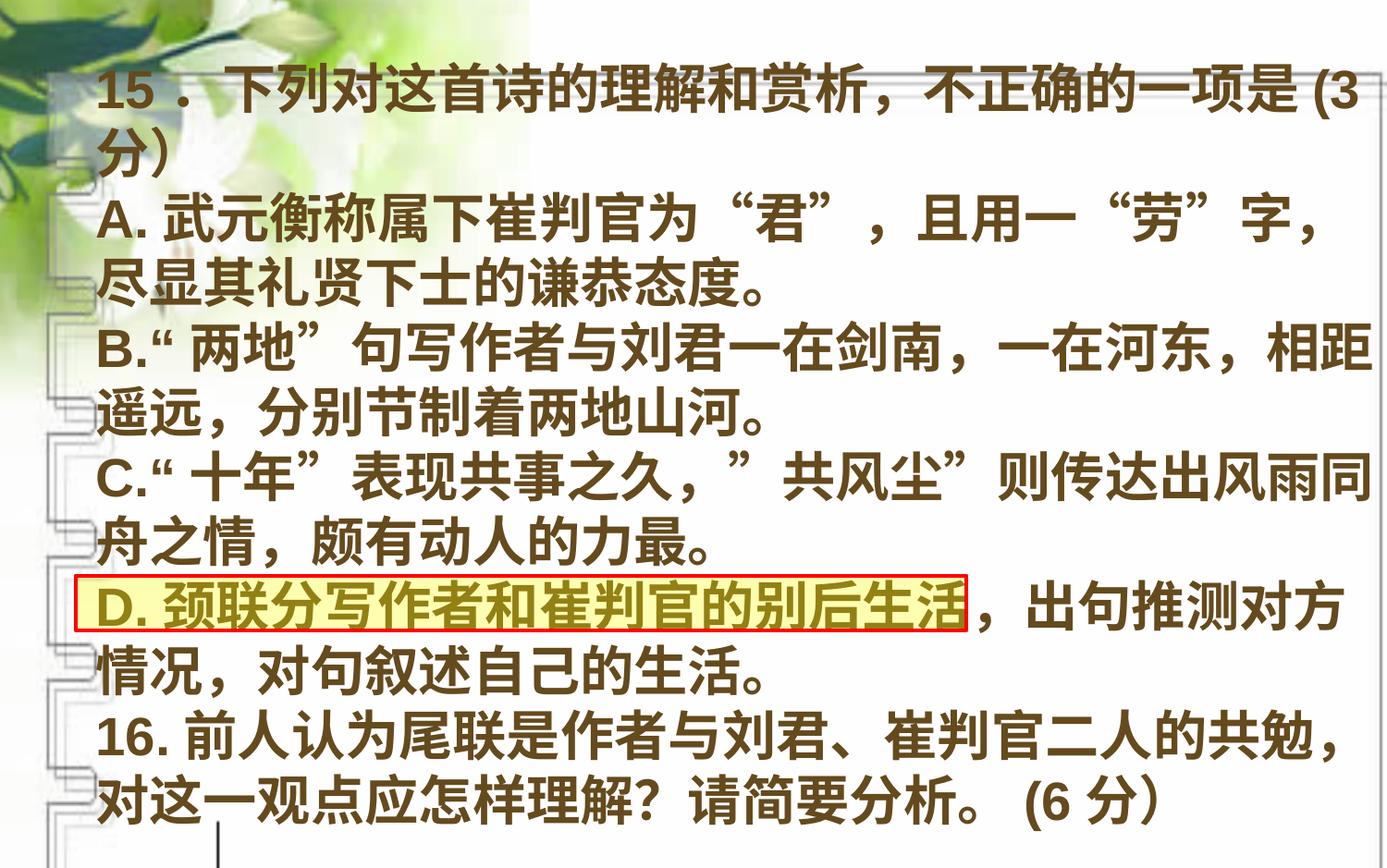

# 15．下列对这首诗的理解和赏析，不正确的一项是(3分） A.武元衡称属下崔判官为“君”，且用一“劳”字，尽显其礼贤下士的谦恭态度。 B.“两地”句写作者与刘君一在剑南，一在河东，相距遥远，分别节制着两地山河。 C.“十年”表现共事之久，”共风尘”则传达出风雨同舟之情，颇有动人的力最。 D.颈联分写作者和崔判官的别后生活，出句推测对方情况，对句叙述自己的生活。 16.前人认为尾联是作者与刘君、崔判官二人的共勉，对这一观点应怎样理解？请简要分析。(6分）